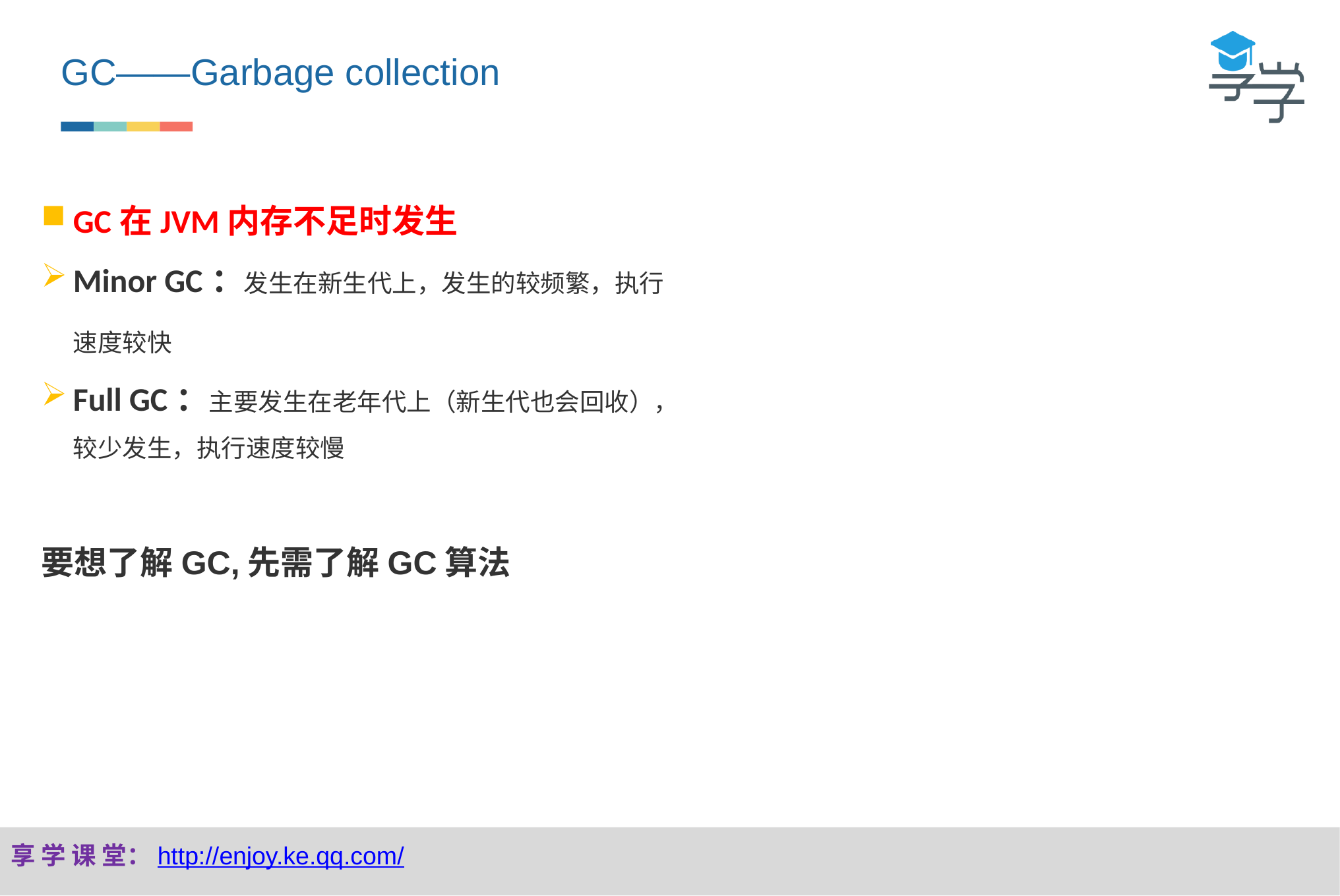

GC——Garbage collection

GC在JVM内存不足时发生
Minor GC：发生在新生代上，发生的较频繁，执行速度较快
Full GC：主要发生在老年代上（新生代也会回收），较少发生，执行速度较慢

要想了解GC,先需了解GC算法